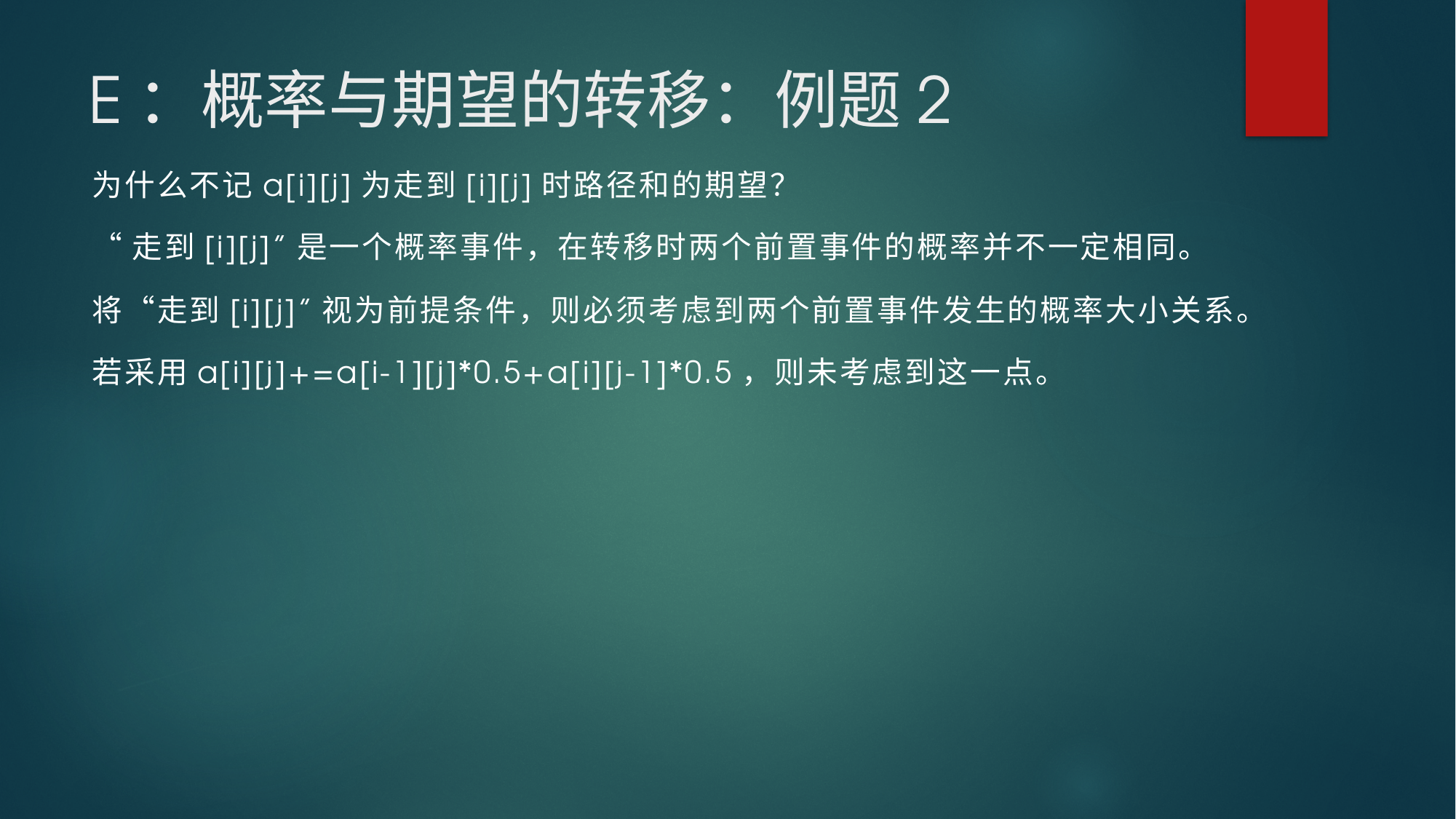

# E：概率与期望的转移：例题2
为什么不记a[i][j]为走到[i][j]时路径和的期望？
“走到[i][j]”是一个概率事件，在转移时两个前置事件的概率并不一定相同。
将“走到[i][j]”视为前提条件，则必须考虑到两个前置事件发生的概率大小关系。
若采用a[i][j]+=a[i-1][j]*0.5+a[i][j-1]*0.5，则未考虑到这一点。